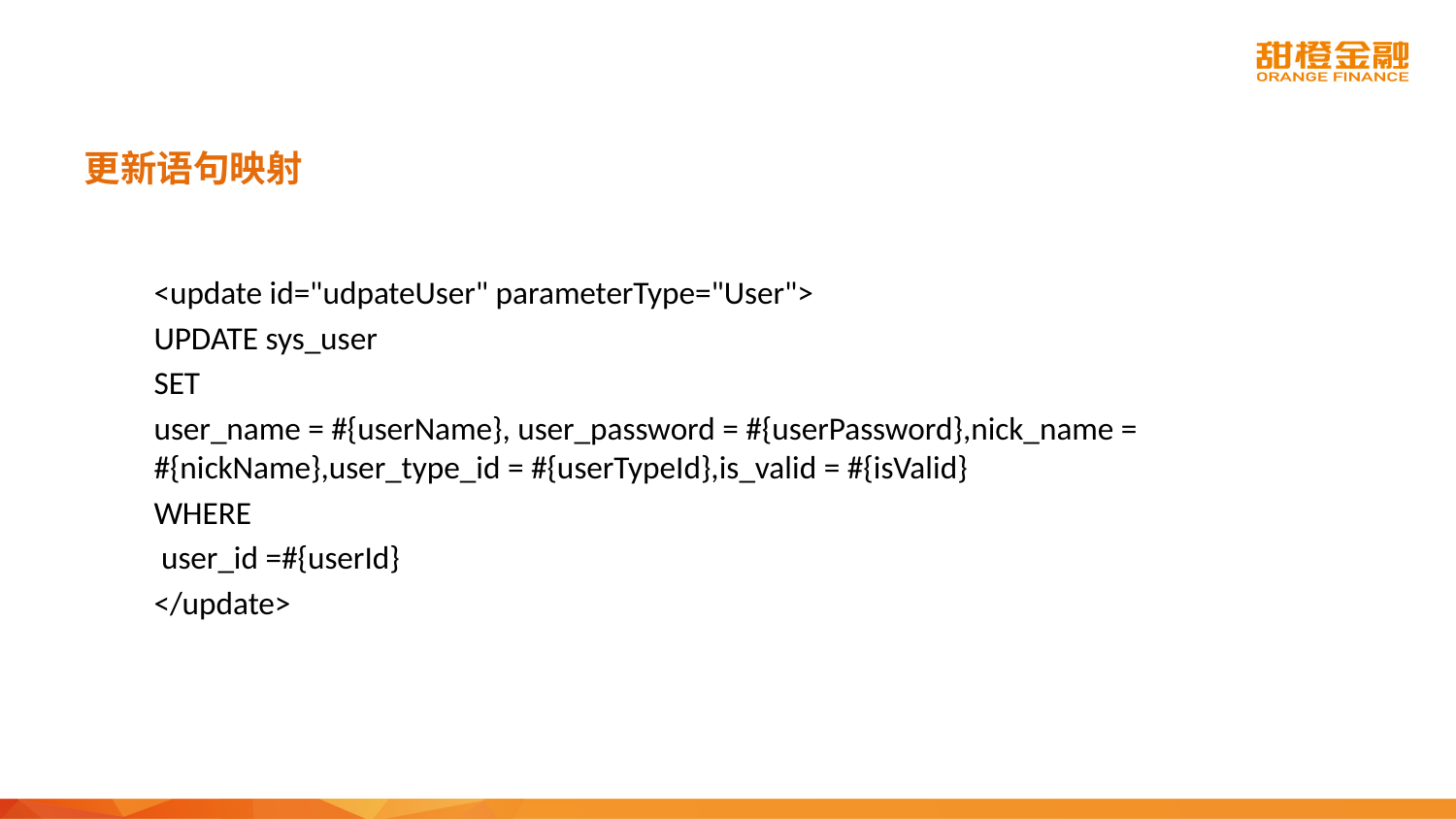

更新语句映射
<update id="udpateUser" parameterType="User">
UPDATE sys_user
SET
user_name = #{userName}, user_password = #{userPassword},nick_name = #{nickName},user_type_id = #{userTypeId},is_valid = #{isValid}
WHERE
 user_id =#{userId}
</update>